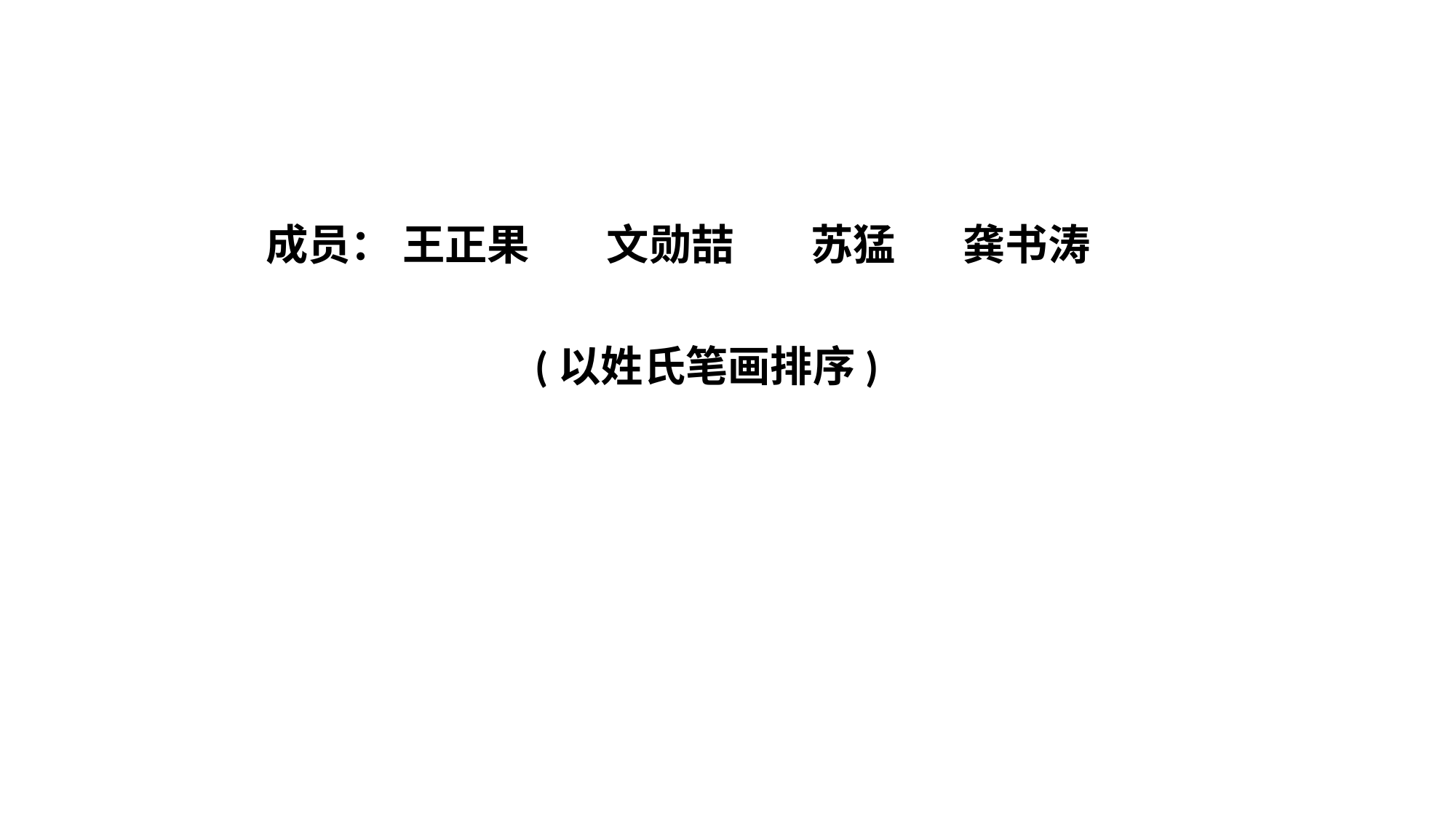

#
               成员： 王正果        文勋喆        苏猛       龚书涛

                                            (以姓氏笔画排序)